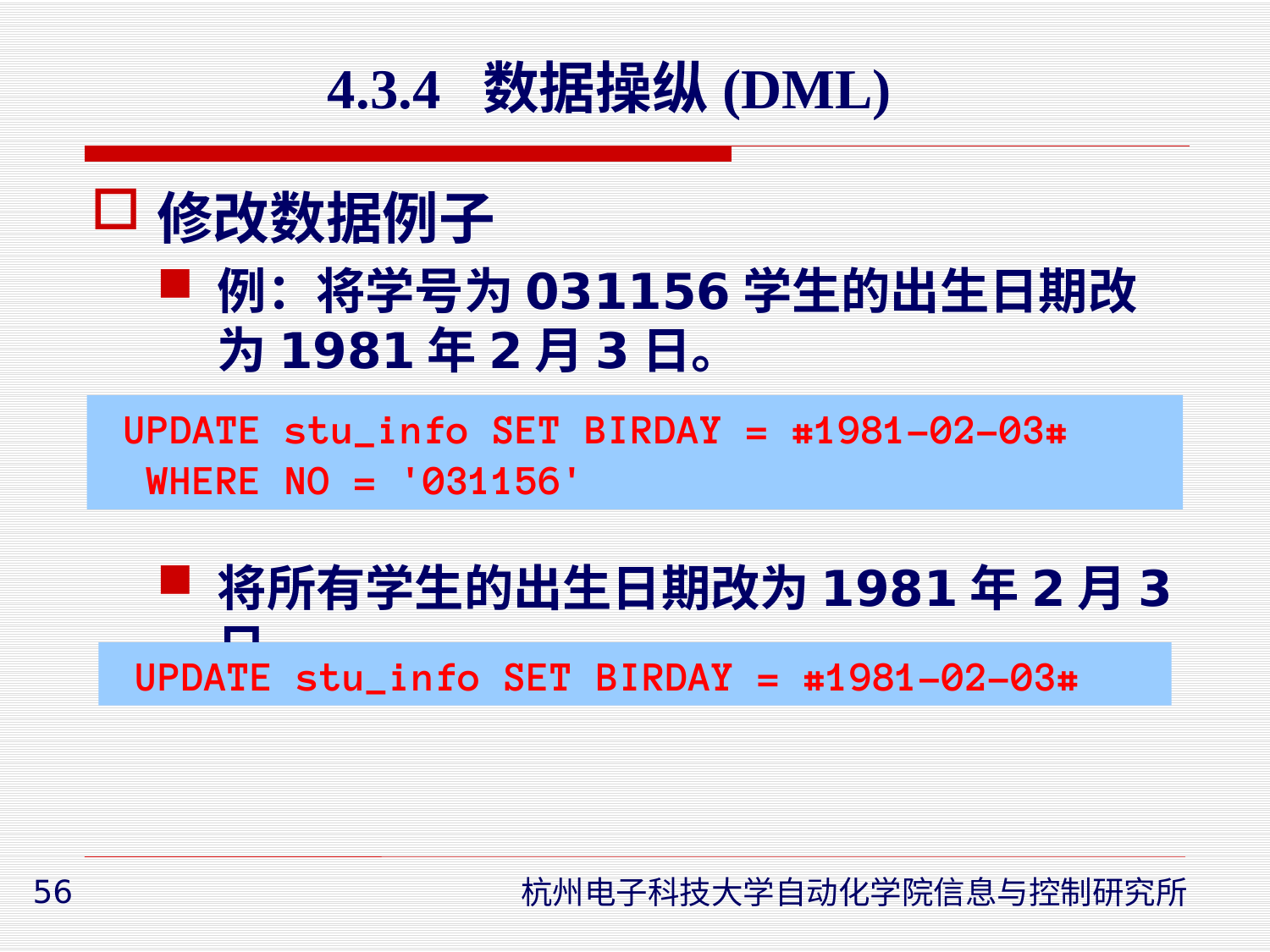

4.3.4  数据操纵(DML)
修改数据例子
例：将学号为031156学生的出生日期改为1981年2月3日。

将所有学生的出生日期改为1981年2月3日。
UPDATE stu_info SET BIRDAY = #1981-02-03#
 WHERE NO = '031156'
UPDATE stu_info SET BIRDAY = #1981-02-03#